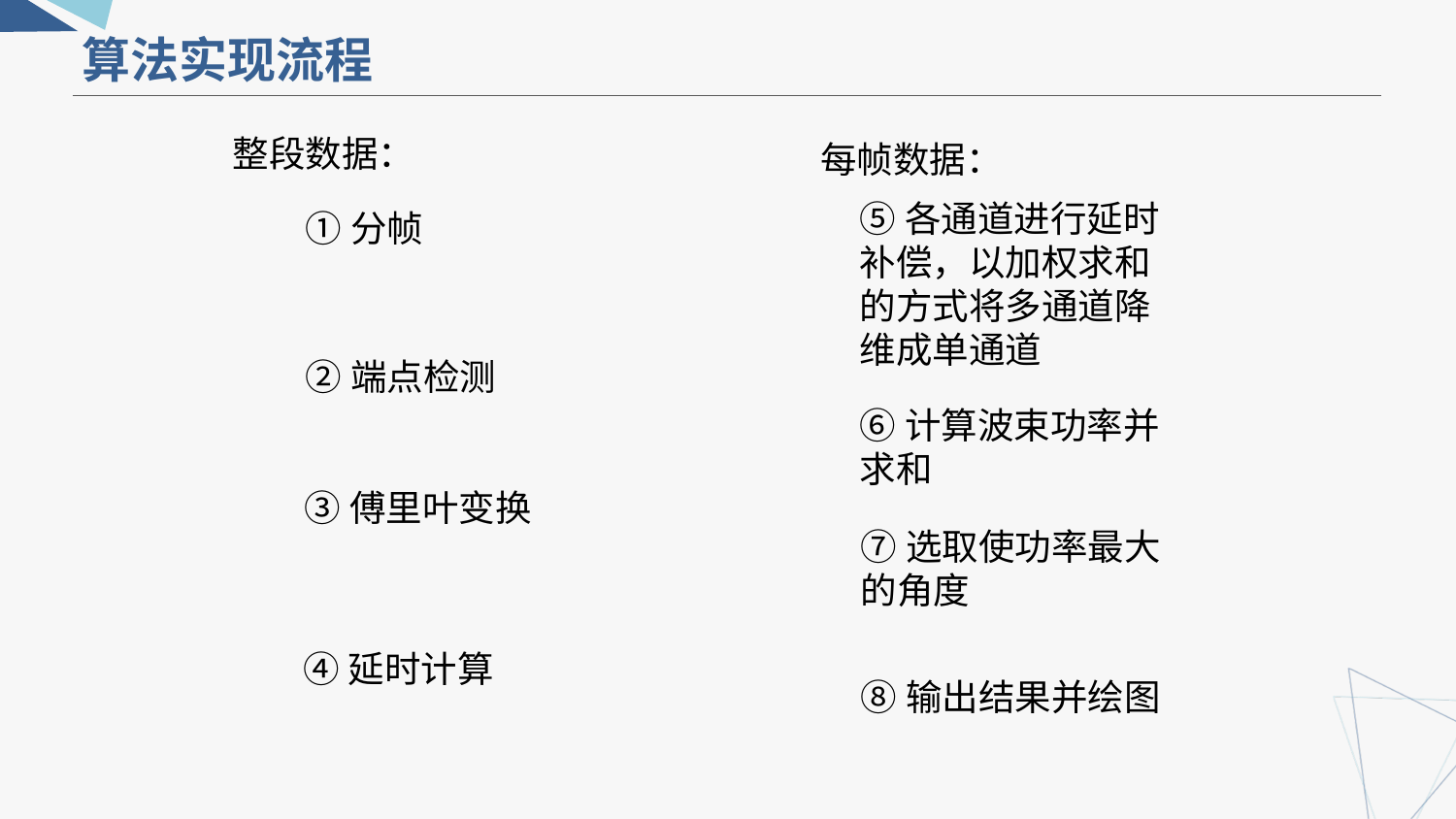

算法实现流程
整段数据：
每帧数据：
⑤各通道进行延时补偿，以加权求和的方式将多通道降维成单通道
①分帧
②端点检测
⑥计算波束功率并求和
③傅里叶变换
⑦选取使功率最大的角度
④延时计算
⑧输出结果并绘图